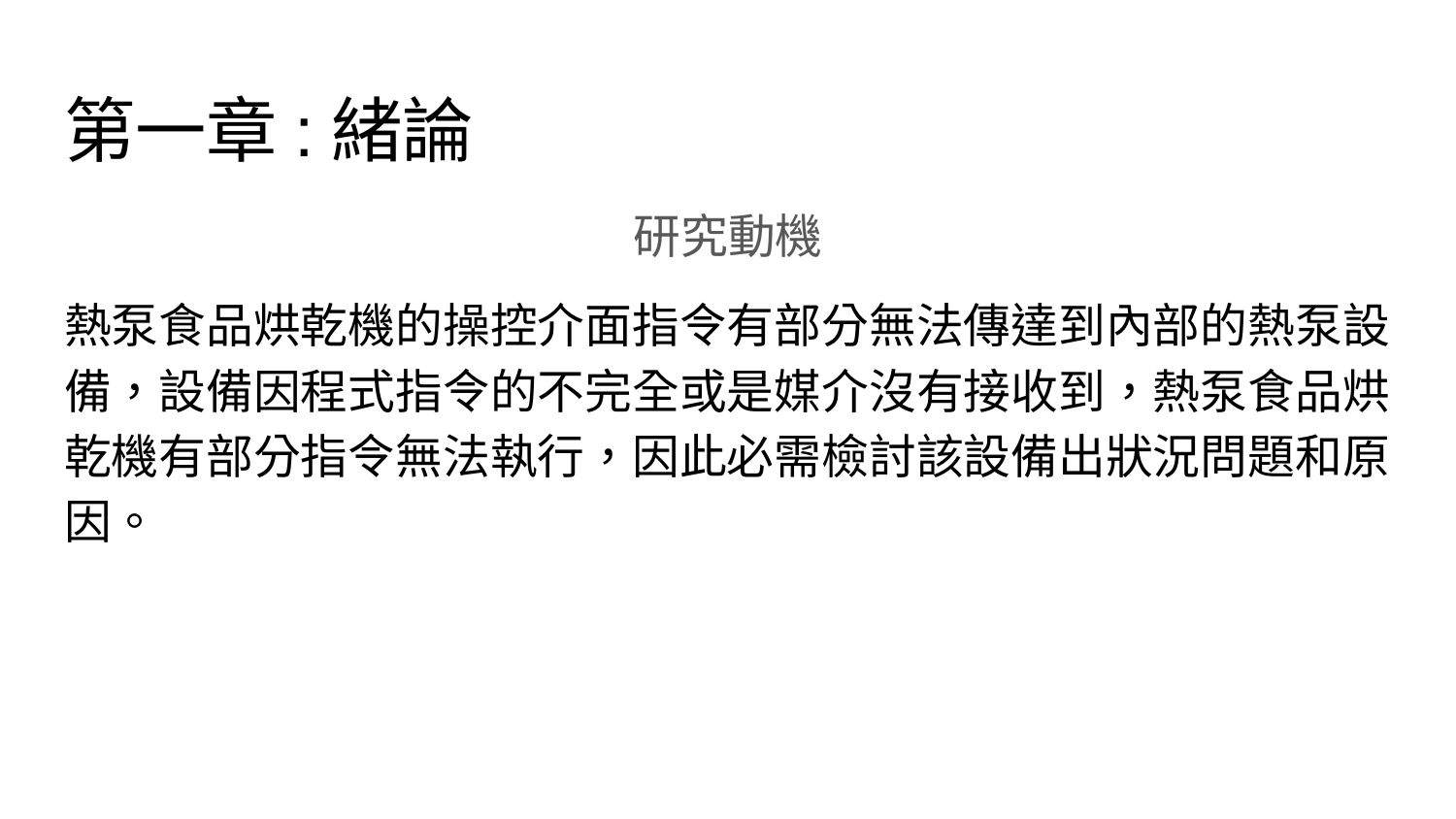

# 第一章:緒論
研究動機
熱泵食品烘乾機的操控介面指令有部分無法傳達到內部的熱泵設備，設備因程式指令的不完全或是媒介沒有接收到，熱泵食品烘乾機有部分指令無法執行，因此必需檢討該設備出狀況問題和原因。